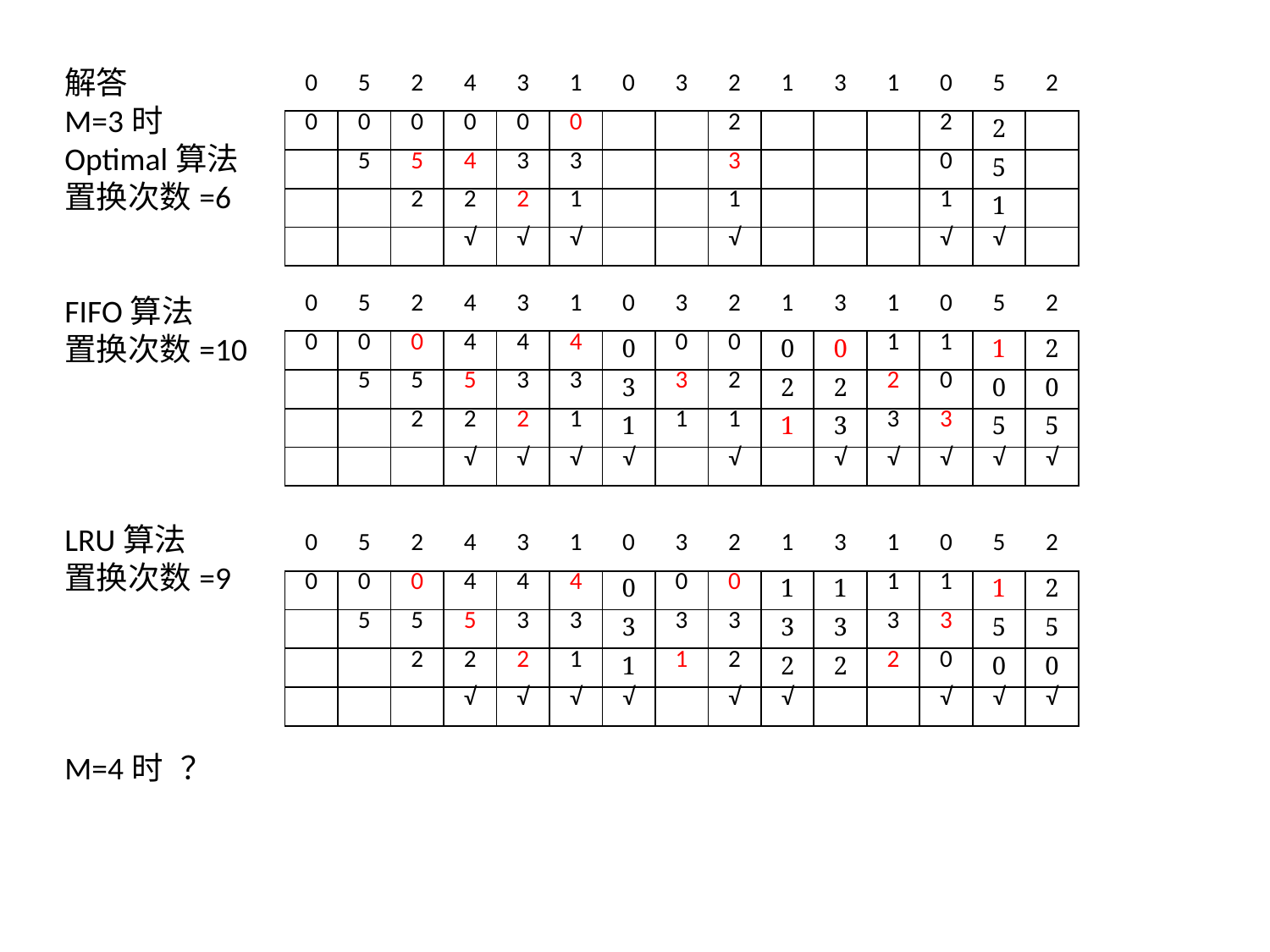

解答
M=3时
Optimal算法
置换次数=6

FIFO算法
置换次数=10

LRU算法
置换次数=9

M=4时  ？
| 0 | 5 | 2 | 4 | 3 | 1 | 0 | 3 | 2 | 1 | 3 | 1 | 0 | 5 | 2 |
| --- | --- | --- | --- | --- | --- | --- | --- | --- | --- | --- | --- | --- | --- | --- |
| 0 | 0 | 0 | 0 | 0 | 0 |  |  | 2 |  |  |  | 2 | 2 |  |
|  | 5 | 5 | 4 | 3 | 3 |  |  | 3 |  |  |  | 0 | 5 |  |
|  |  | 2 | 2 | 2 | 1 |  |  | 1 |  |  |  | 1 | 1 |  |
|  |  |  | √ | √ | √ |  |  | √ |  |  |  | √ | √ |  |
| 0 | 5 | 2 | 4 | 3 | 1 | 0 | 3 | 2 | 1 | 3 | 1 | 0 | 5 | 2 |
| --- | --- | --- | --- | --- | --- | --- | --- | --- | --- | --- | --- | --- | --- | --- |
| 0 | 0 | 0 | 4 | 4 | 4 | 0 | 0 | 0 | 0 | 0 | 1 | 1 | 1 | 2 |
|  | 5 | 5 | 5 | 3 | 3 | 3 | 3 | 2 | 2 | 2 | 2 | 0 | 0 | 0 |
|  |  | 2 | 2 | 2 | 1 | 1 | 1 | 1 | 1 | 3 | 3 | 3 | 5 | 5 |
|  |  |  | √ | √ | √ | √ |  | √ |  | √ | √ | √ | √ | √ |
| 0 | 5 | 2 | 4 | 3 | 1 | 0 | 3 | 2 | 1 | 3 | 1 | 0 | 5 | 2 |
| --- | --- | --- | --- | --- | --- | --- | --- | --- | --- | --- | --- | --- | --- | --- |
| 0 | 0 | 0 | 4 | 4 | 4 | 0 | 0 | 0 | 1 | 1 | 1 | 1 | 1 | 2 |
|  | 5 | 5 | 5 | 3 | 3 | 3 | 3 | 3 | 3 | 3 | 3 | 3 | 5 | 5 |
|  |  | 2 | 2 | 2 | 1 | 1 | 1 | 2 | 2 | 2 | 2 | 0 | 0 | 0 |
|  |  |  | √ | √ | √ | √ |  | √ | √ |  |  | √ | √ | √ |